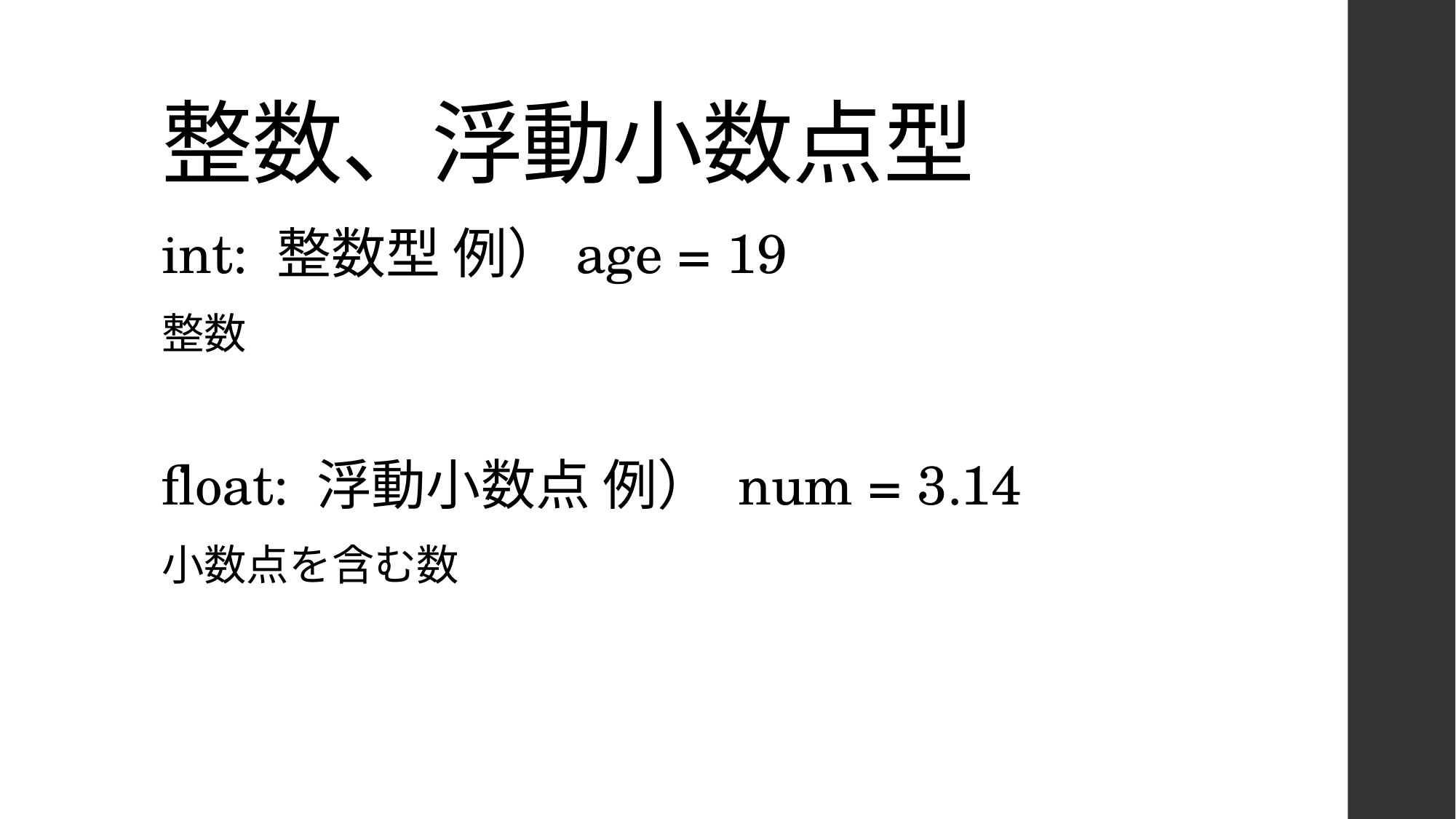

# 整数、浮動小数点型
int: 整数型 例）age = 19
整数

float: 浮動小数点 例） num = 3.14
小数点を含む数